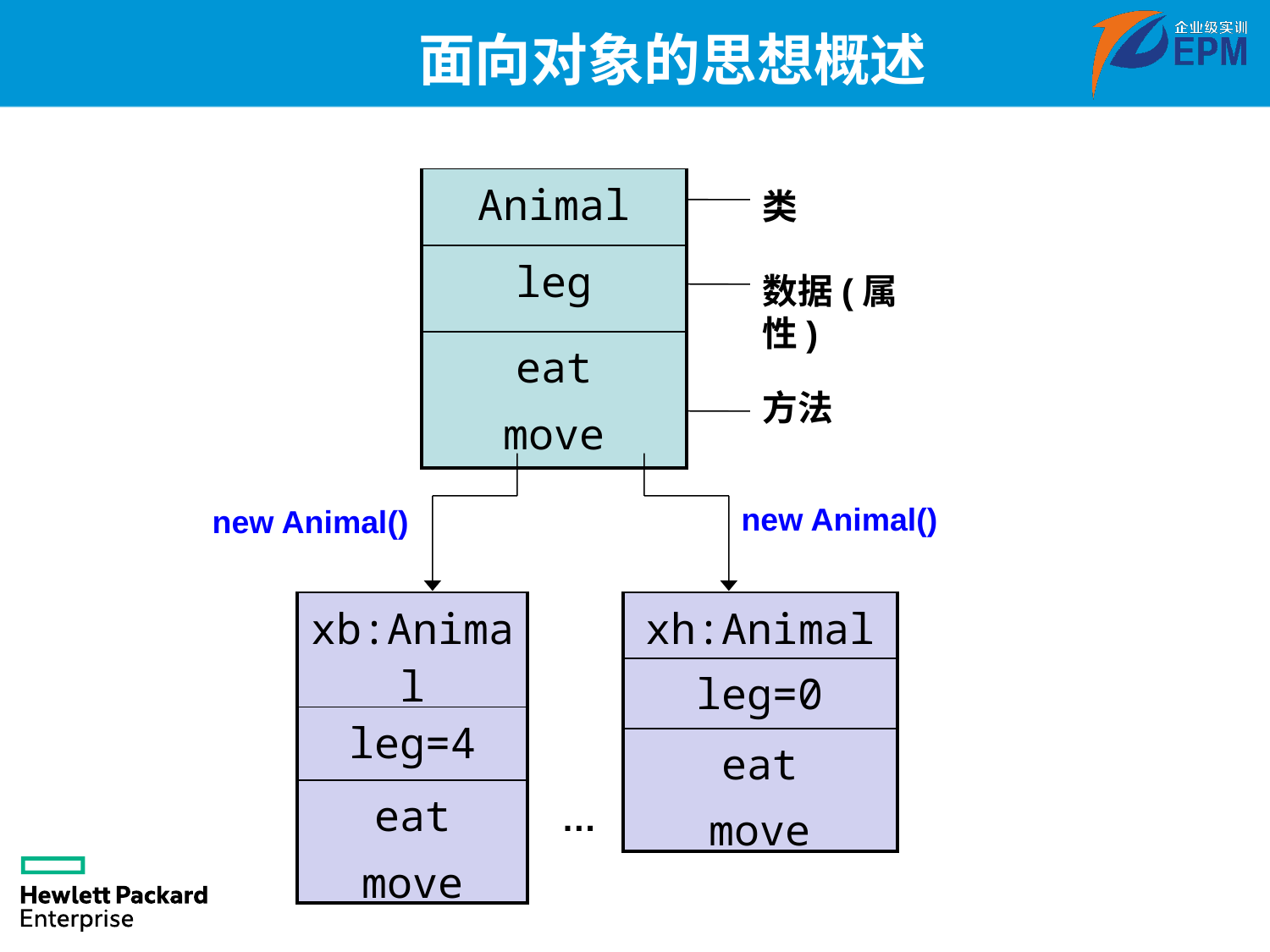

# 面向对象的思想概述
| Animal |
| --- |
| leg |
| eat move |
类

数据(属性)

方法

new Animal()
new Animal()

| xh:Animal |
| --- |
| leg=0 |
| eat move |
| xb:Animal |
| --- |
| leg=4 |
| eat move |
…